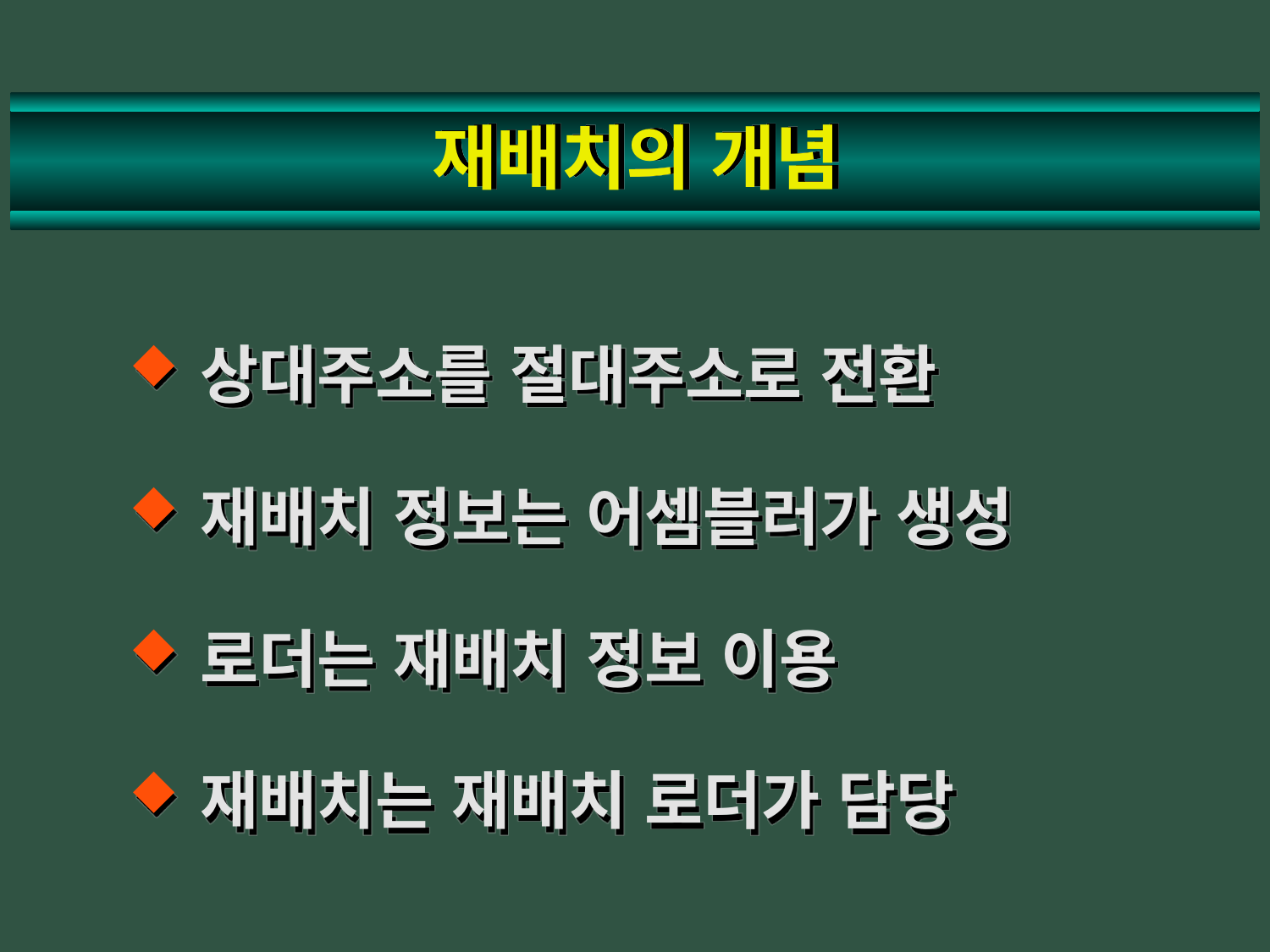

# 재배치의 개념
상대주소를 절대주소로 전환
재배치 정보는 어셈블러가 생성
로더는 재배치 정보 이용
재배치는 재배치 로더가 담당